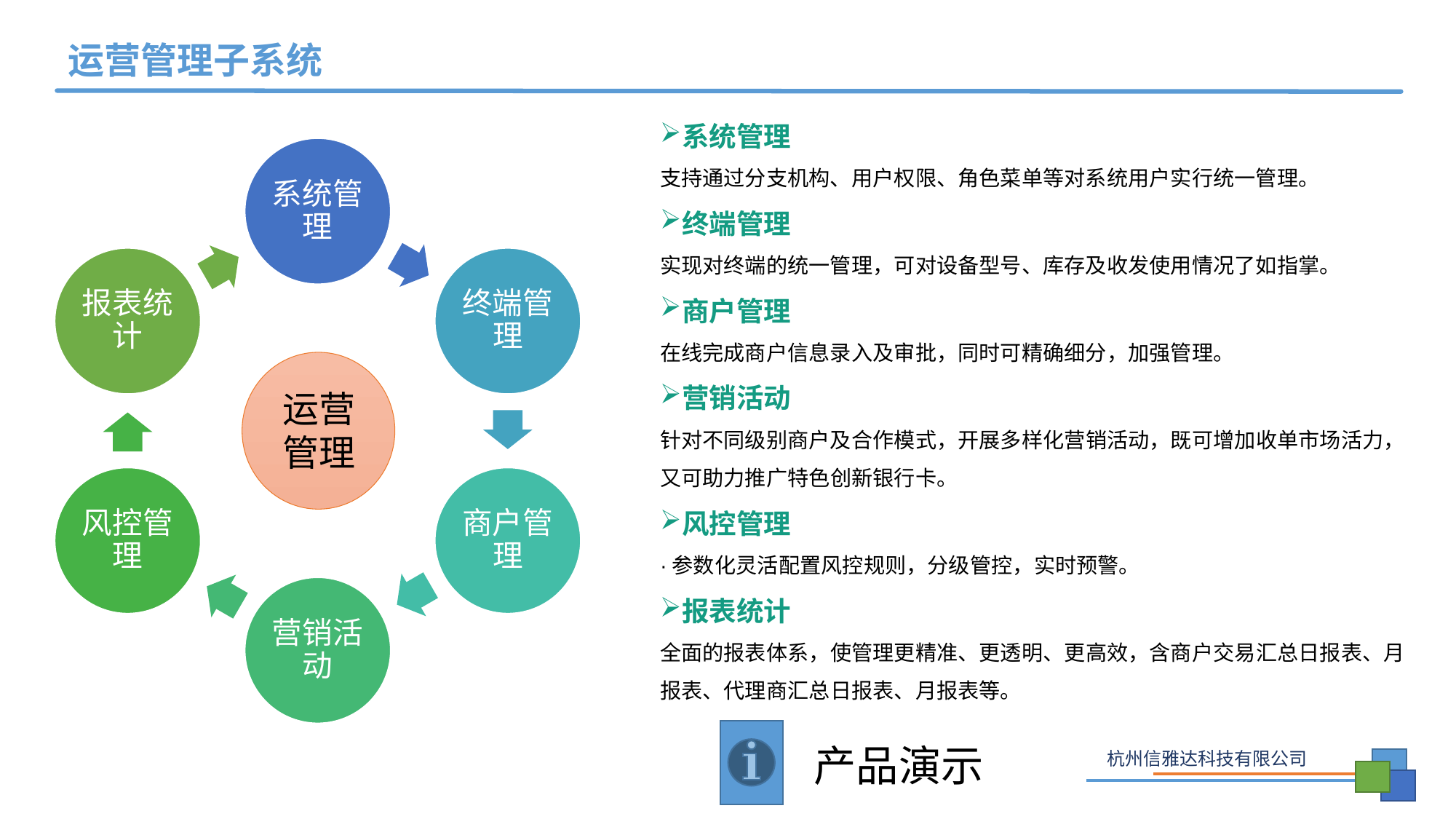

运营管理子系统
系统管理
支持通过分支机构、用户权限、角色菜单等对系统用户实行统一管理。
终端管理
实现对终端的统一管理，可对设备型号、库存及收发使用情况了如指掌。
商户管理
在线完成商户信息录入及审批，同时可精确细分，加强管理。
营销活动
针对不同级别商户及合作模式，开展多样化营销活动，既可增加收单市场活力，又可助力推广特色创新银行卡。
风控管理
·参数化灵活配置风控规则，分级管控，实时预警。
报表统计
全面的报表体系，使管理更精准、更透明、更高效，含商户交易汇总日报表、月报表、代理商汇总日报表、月报表等。
系统管理

终端管理

商户管理

营销活动

风控管理

报表统计

运营管理

产品演示
杭州信雅达科技有限公司